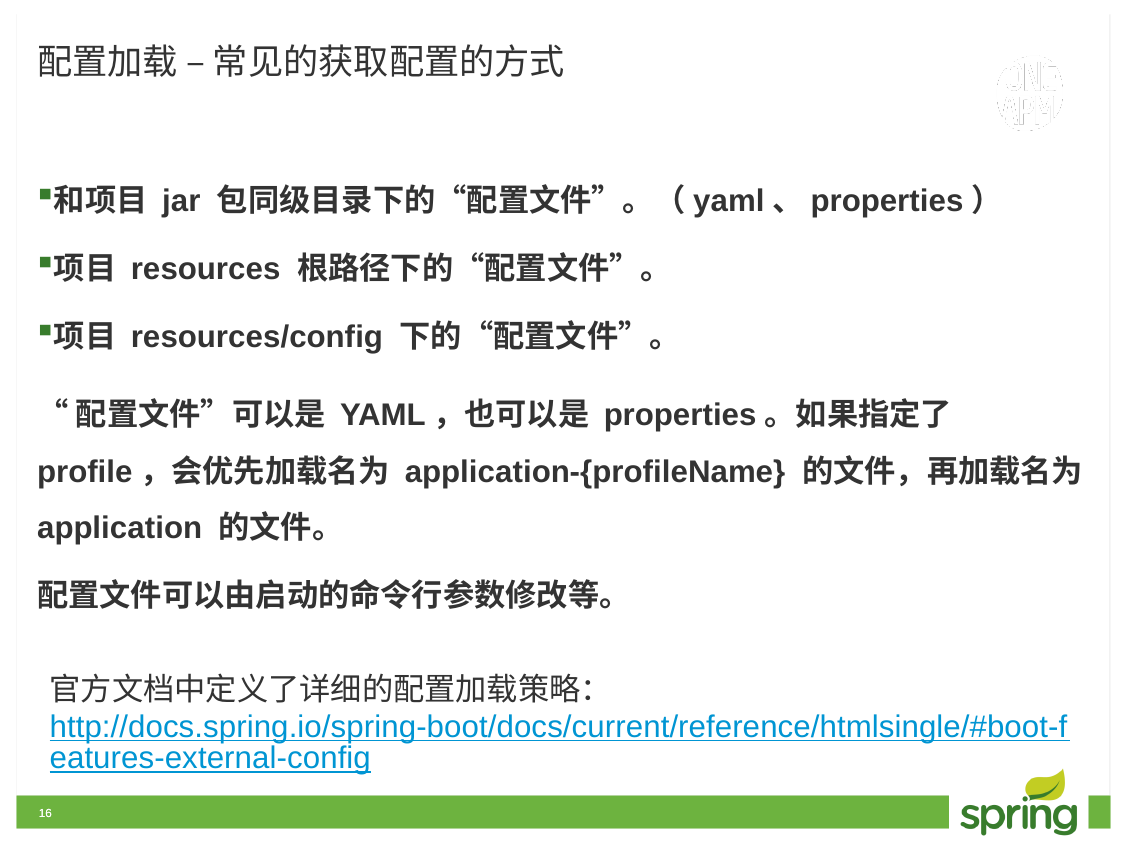

# 配置加载 – 常见的获取配置的方式
和项目 jar 包同级目录下的“配置文件”。（yaml、properties）
项目 resources 根路径下的“配置文件”。
项目 resources/config 下的“配置文件”。
“配置文件”可以是 YAML，也可以是 properties。如果指定了 profile，会优先加载名为 application-{profileName} 的文件，再加载名为 application 的文件。
配置文件可以由启动的命令行参数修改等。
官方文档中定义了详细的配置加载策略：http://docs.spring.io/spring-boot/docs/current/reference/htmlsingle/#boot-features-external-config